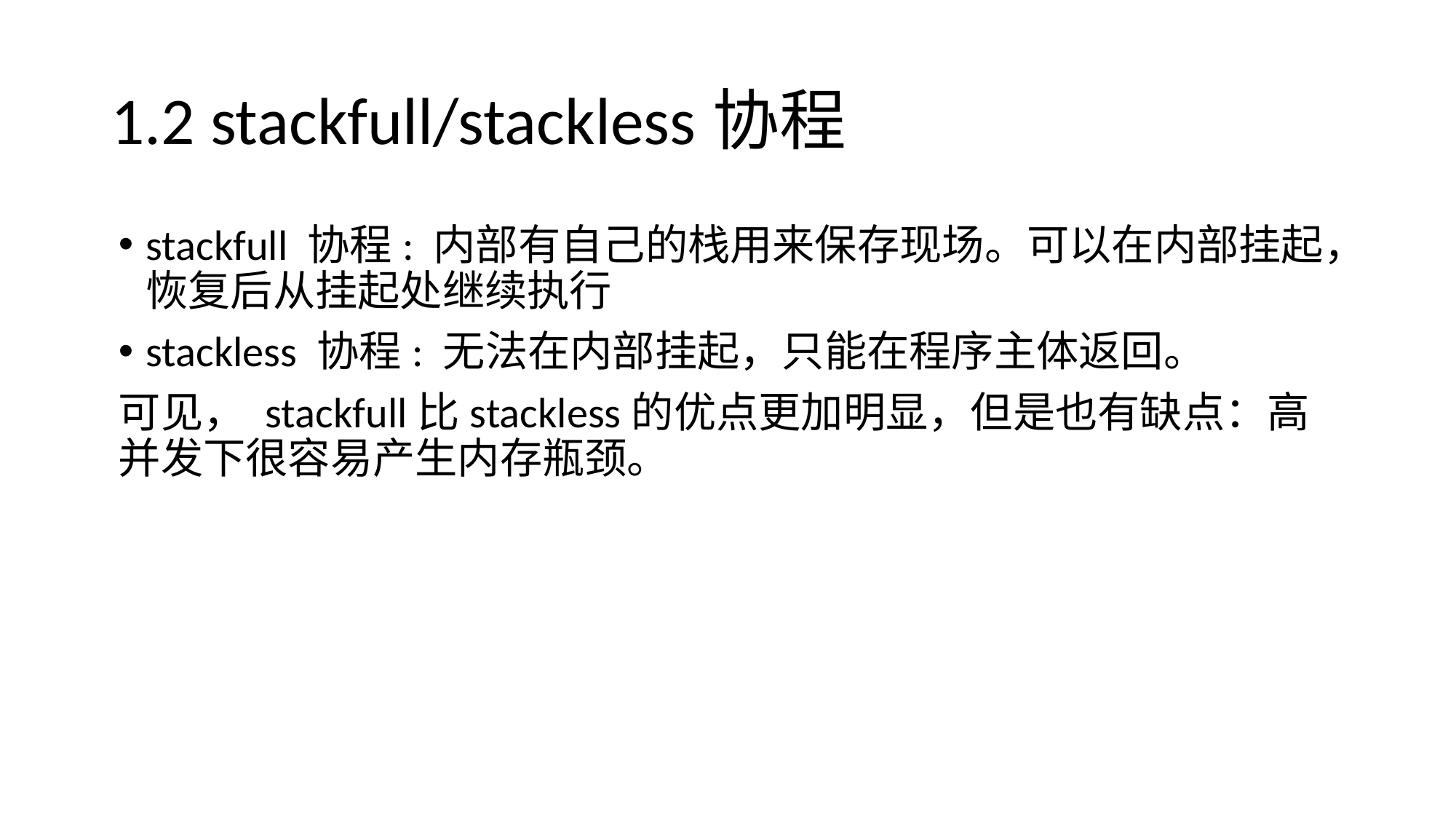

# 1.2 stackfull/stackless协程
stackfull 协程: 内部有自己的栈用来保存现场。可以在内部挂起，恢复后从挂起处继续执行
stackless 协程: 无法在内部挂起，只能在程序主体返回。
可见， stackfull比stackless的优点更加明显，但是也有缺点：高并发下很容易产生内存瓶颈。